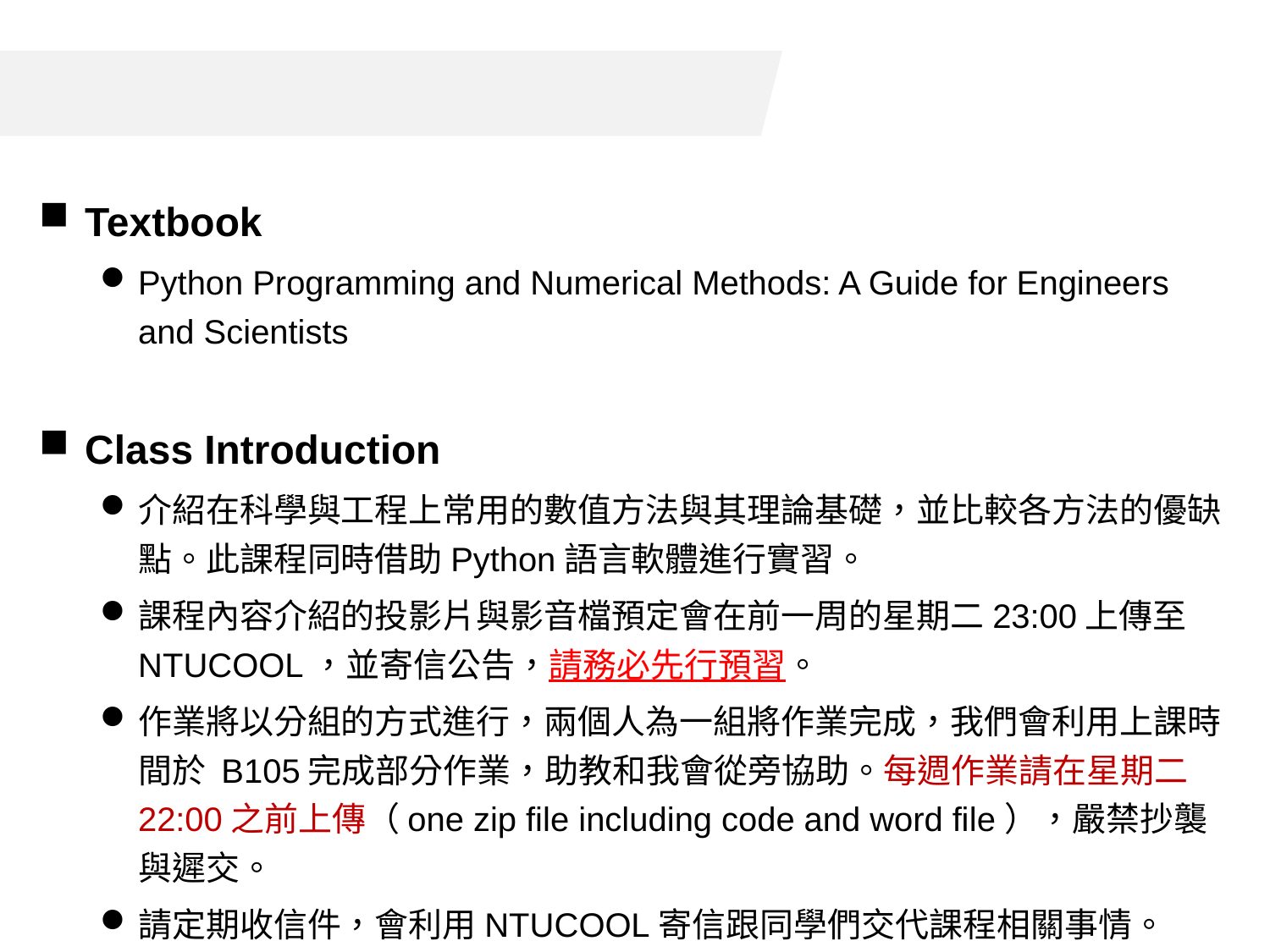

Textbook
Python Programming and Numerical Methods: A Guide for Engineers and Scientists

Class Introduction
介紹在科學與工程上常用的數值方法與其理論基礎，並比較各方法的優缺點。此課程同時借助Python語言軟體進行實習。
課程內容介紹的投影片與影音檔預定會在前一周的星期二23:00上傳至NTUCOOL，並寄信公告，請務必先行預習。
作業將以分組的方式進行，兩個人為一組將作業完成，我們會利用上課時間於 B105完成部分作業，助教和我會從旁協助。每週作業請在星期二22:00之前上傳（one zip file including code and word file），嚴禁抄襲與遲交。
請定期收信件，會利用NTUCOOL寄信跟同學們交代課程相關事情。